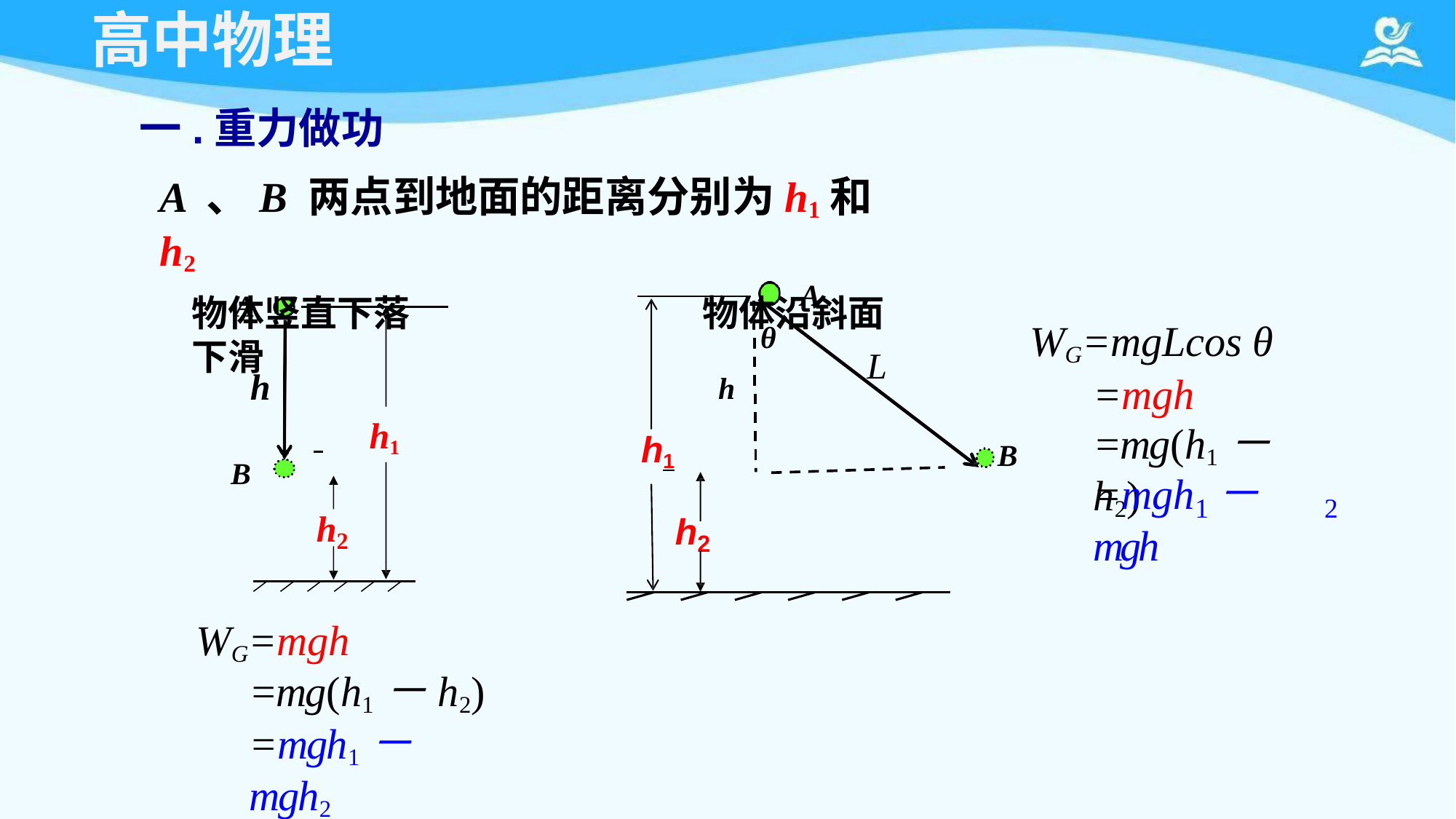

# 高中物理
一.重力做功
A 、B 两点到地面的距离分别为h1和h2
物体竖直下落	物体沿斜面下滑
A

A

WG=mgLcos θ
=mgh
=mg(h1－h2)
θ

L
h
h1

h

 	h1

B

B

=mgh －mgh

1
2
h
h
2
2

WG=mgh
=mg(h1－h2)
=mgh1－mgh2